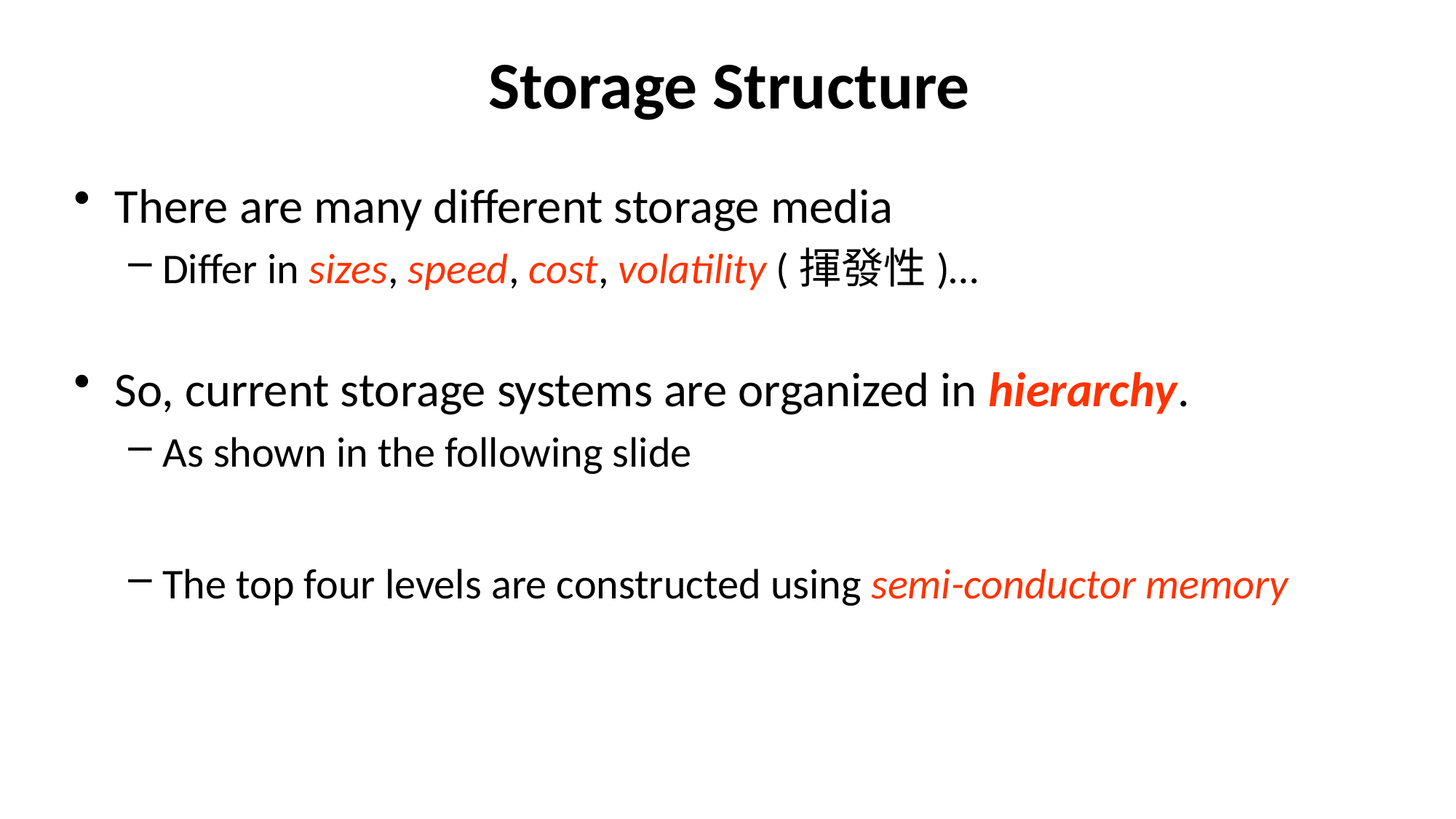

# Storage Structure
There are many different storage media
Differ in sizes, speed, cost, volatility (揮發性)…

So, current storage systems are organized in hierarchy.
As shown in the following slide

The top four levels are constructed using semi-conductor memory